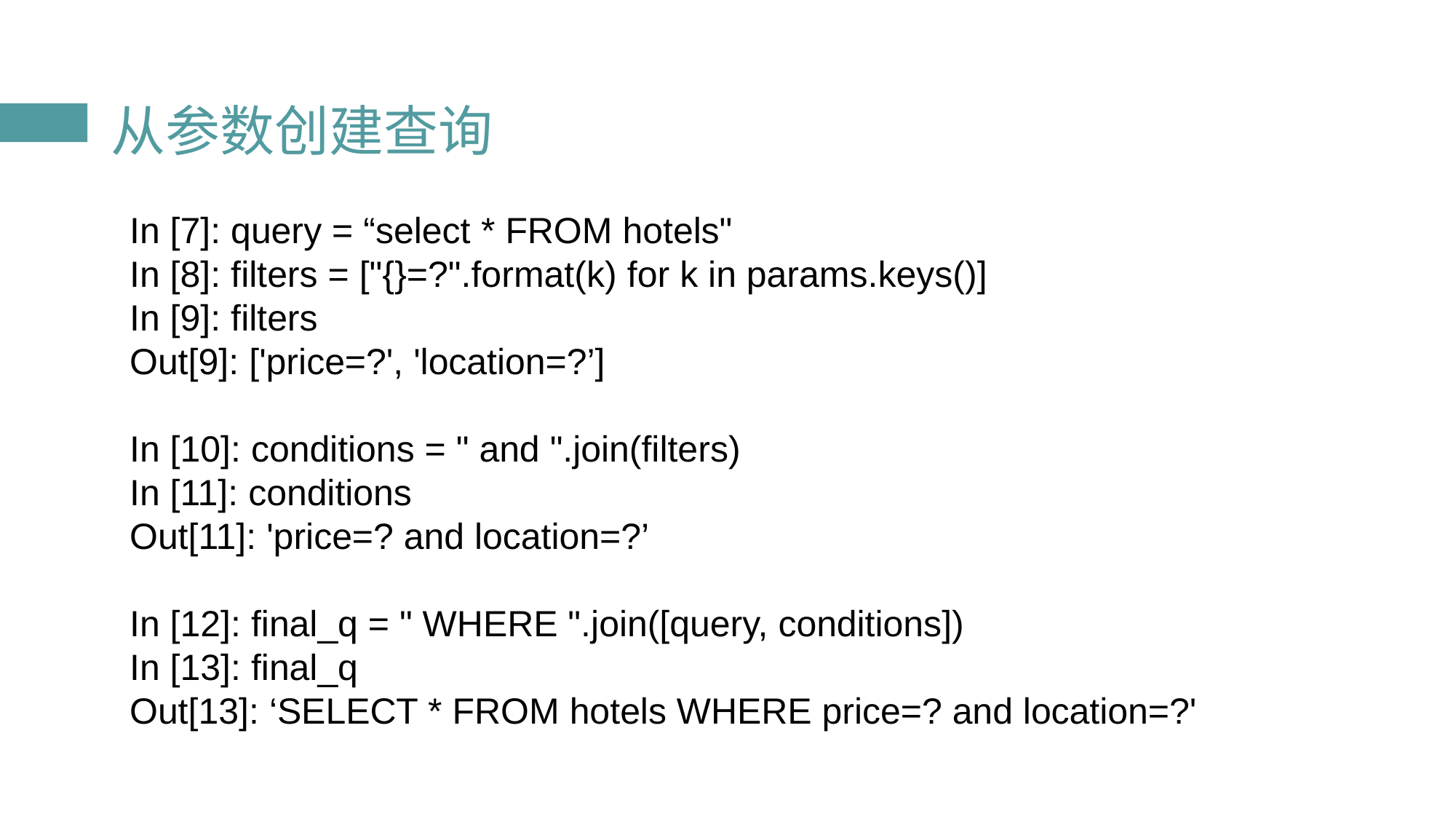

# 从参数创建查询
In [7]: query = “select * FROM hotels"
In [8]: filters = ["{}=?".format(k) for k in params.keys()]
In [9]: filters
Out[9]: ['price=?', 'location=?’]

In [10]: conditions = " and ".join(filters)
In [11]: conditions
Out[11]: 'price=? and location=?’

In [12]: final_q = " WHERE ".join([query, conditions])
In [13]: final_q
Out[13]: ‘SELECT * FROM hotels WHERE price=? and location=?'